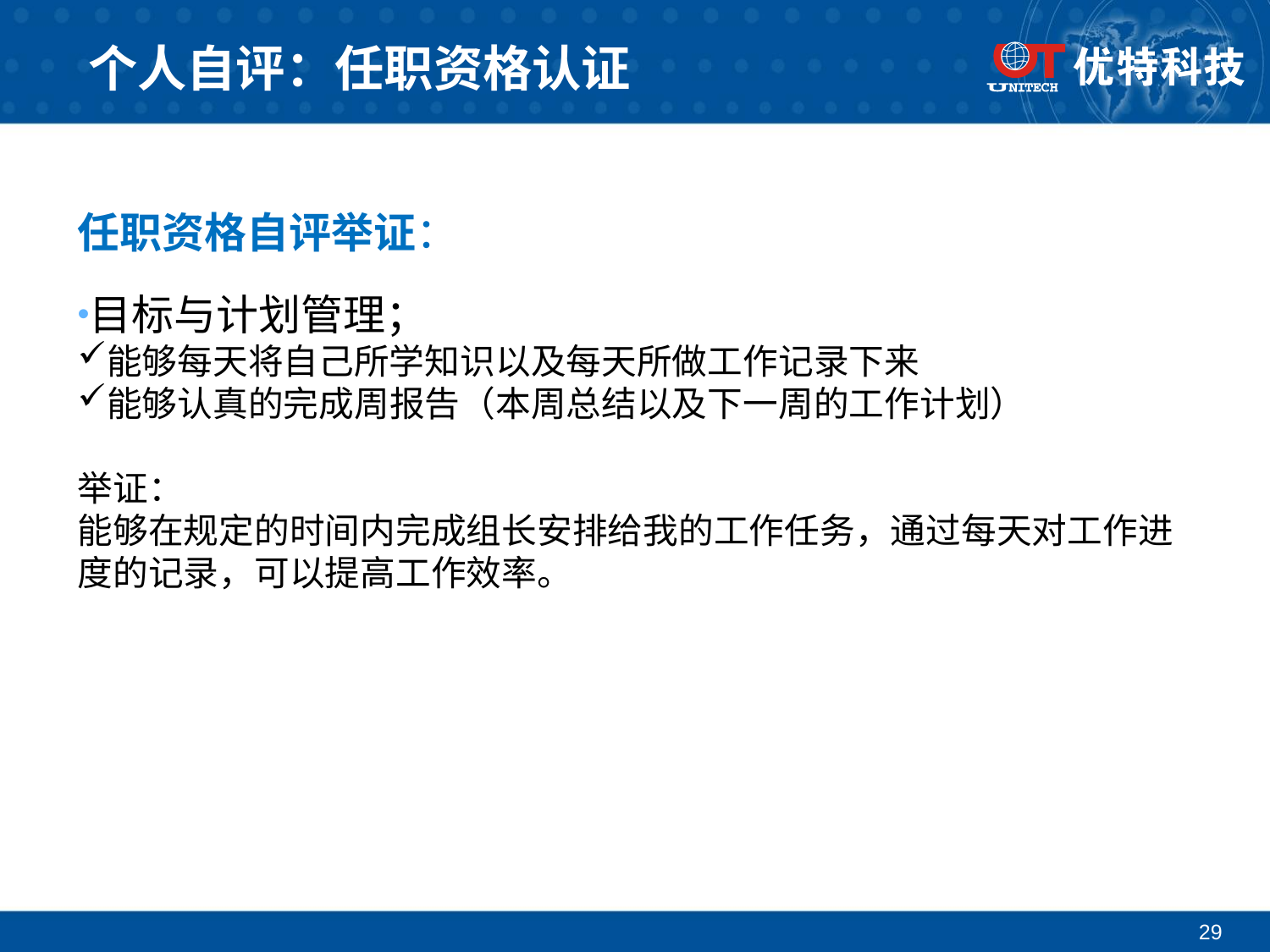

# 个人自评：任职资格认证
任职资格自评举证：
目标与计划管理；
能够每天将自己所学知识以及每天所做工作记录下来
能够认真的完成周报告（本周总结以及下一周的工作计划）

举证：
能够在规定的时间内完成组长安排给我的工作任务，通过每天对工作进度的记录，可以提高工作效率。
29